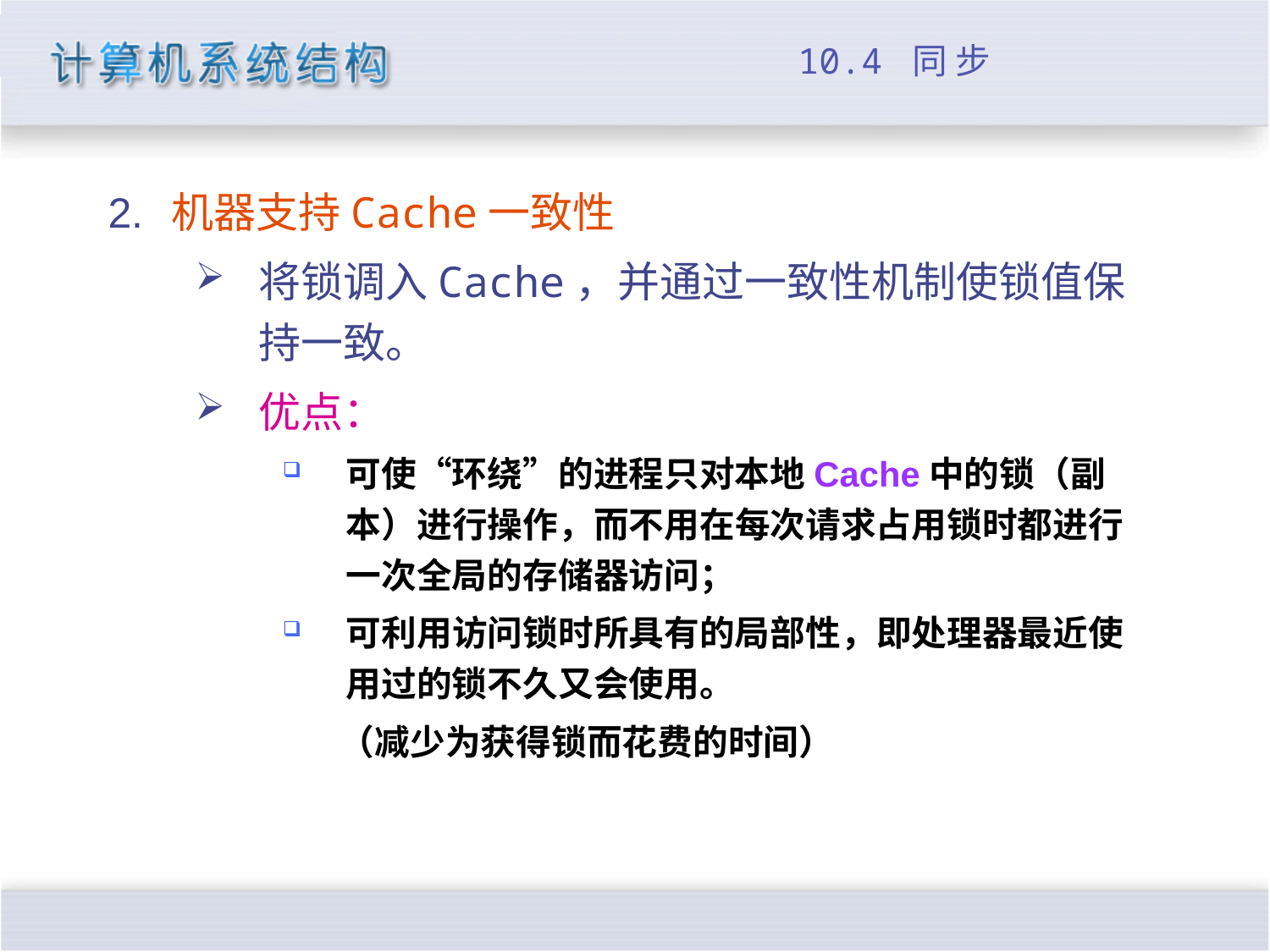

# 10.4 同 步
机器支持Cache一致性
将锁调入Cache，并通过一致性机制使锁值保持一致。
优点：
可使“环绕”的进程只对本地Cache中的锁（副本）进行操作，而不用在每次请求占用锁时都进行一次全局的存储器访问；
可利用访问锁时所具有的局部性，即处理器最近使用过的锁不久又会使用。
      （减少为获得锁而花费的时间）